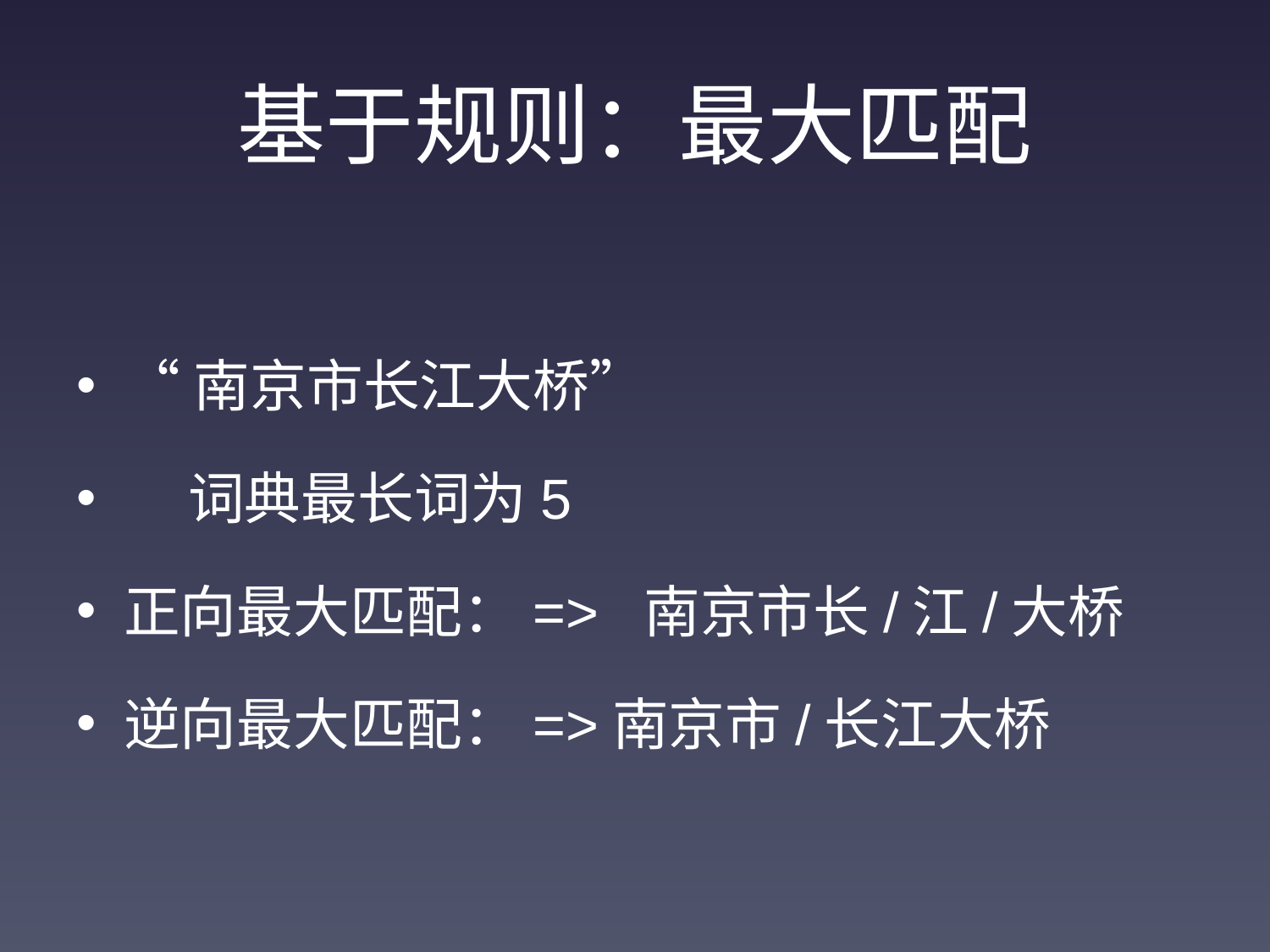

# 基于规则：最大匹配
“南京市长江大桥”
    词典最长词为5
正向最大匹配：=>  南京市长/江/大桥
逆向最大匹配：=>南京市/长江大桥